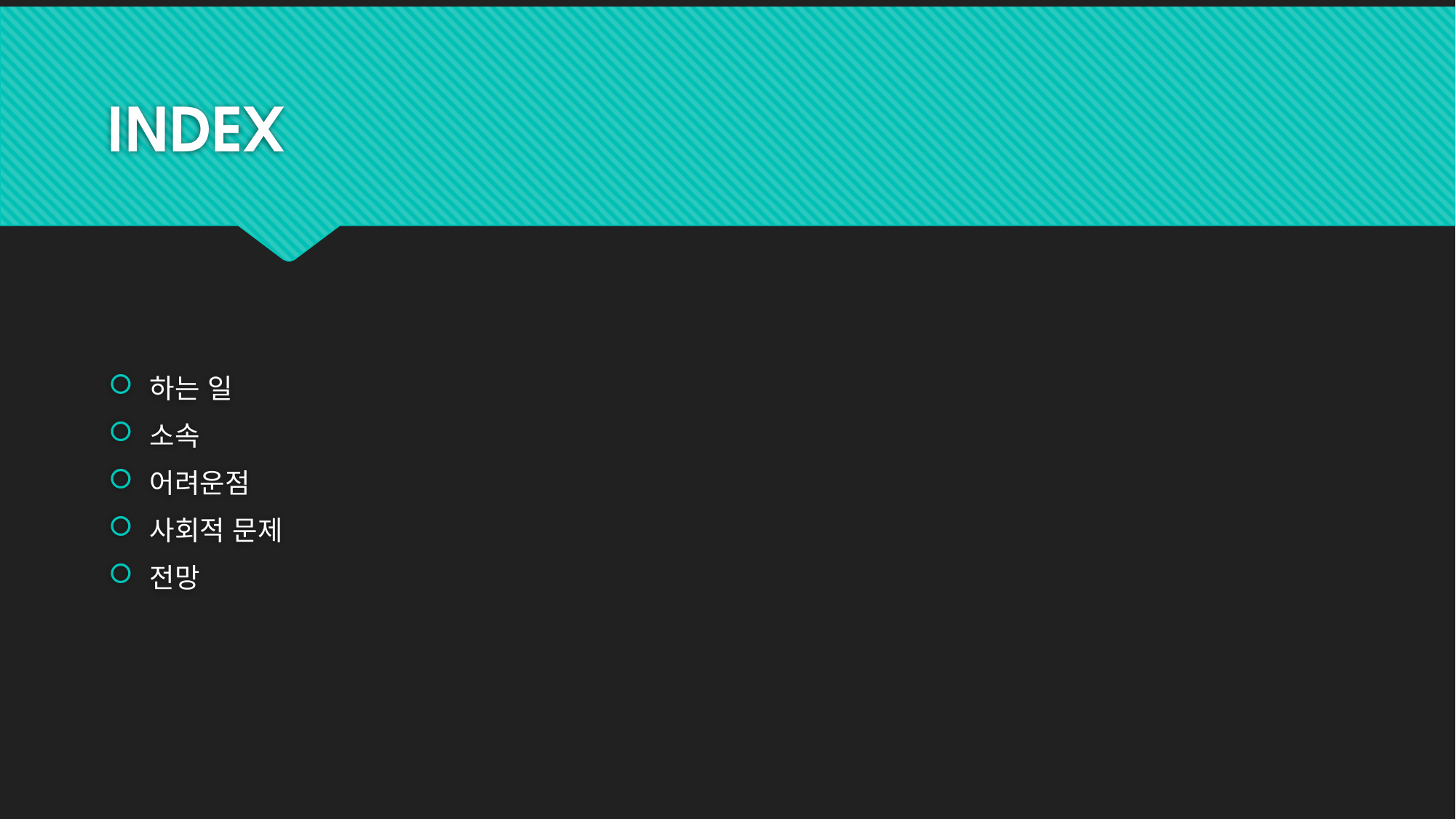

# INDEX
하는 일
소속
어려운점
사회적 문제
전망